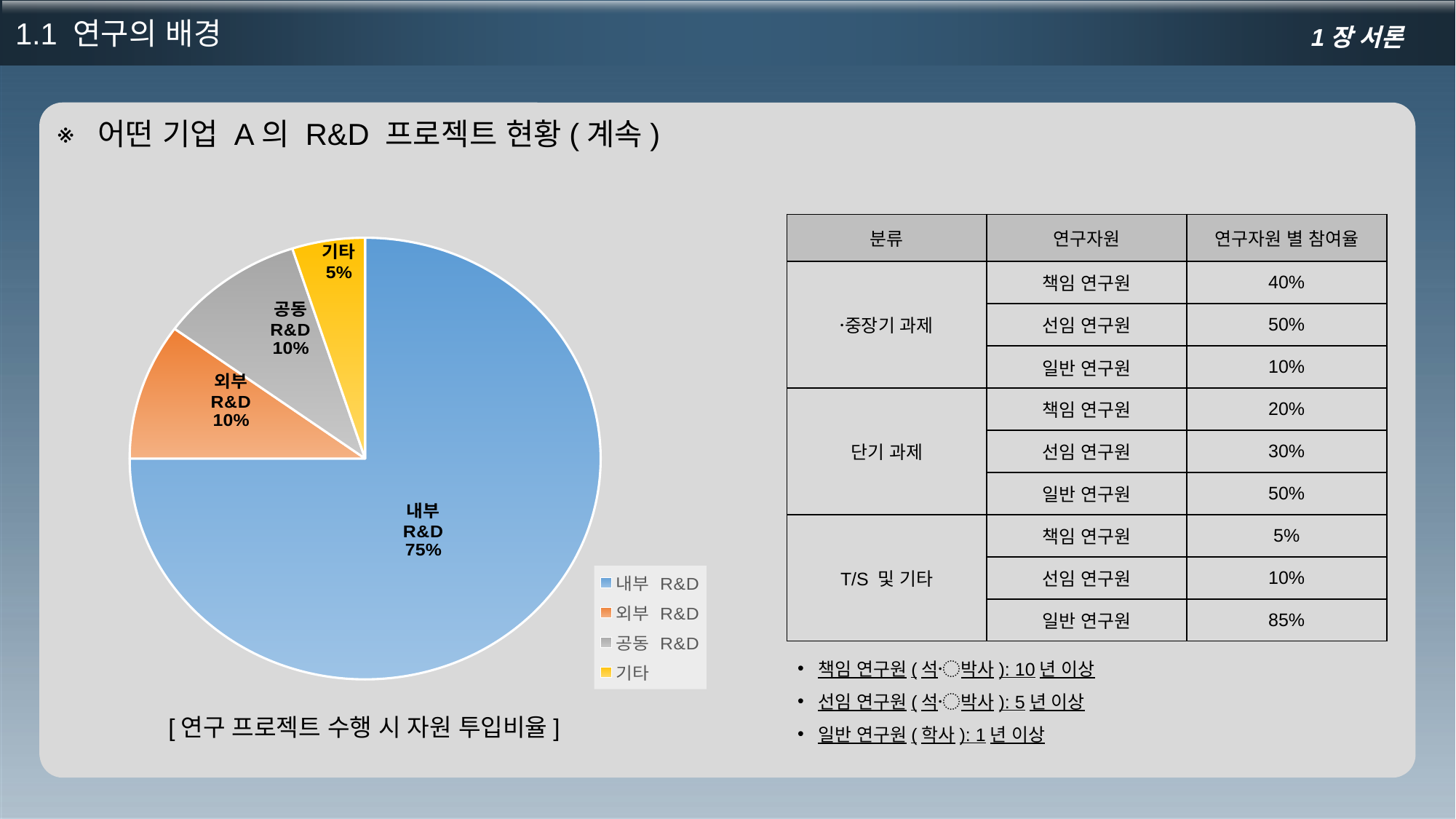

1.1 연구의 배경
1장 서론
어떤 기업 A의 R&D 프로젝트 현황(계속)

### Chart

| Category | R&D 비율 |
|---|---|
| 내부 R&D | 7.5 |
| 외부 R&D | 1.0 |
| 공동 R&D | 1.0 |
| 기타 | 0.5 |

### Chart

| Category |
|---|
| 분류 | 연구자원 | 연구자원 별 참여율 |
| --- | --- | --- |
| 중〮장기 과제 | 책임 연구원 | 40% |
|  | 선임 연구원 | 50% |
|  | 일반 연구원 | 10% |
| 단기 과제 | 책임 연구원 | 20% |
|  | 선임 연구원 | 30% |
|  | 일반 연구원 | 50% |
| T/S 및 기타 | 책임 연구원 | 5% |
|  | 선임 연구원 | 10% |
|  | 일반 연구원 | 85% |
책임 연구원(석〮박사): 10년 이상
선임 연구원(석〮박사): 5년 이상
일반 연구원(학사): 1년 이상
[연구 프로젝트 수행 시 자원 투입비율]